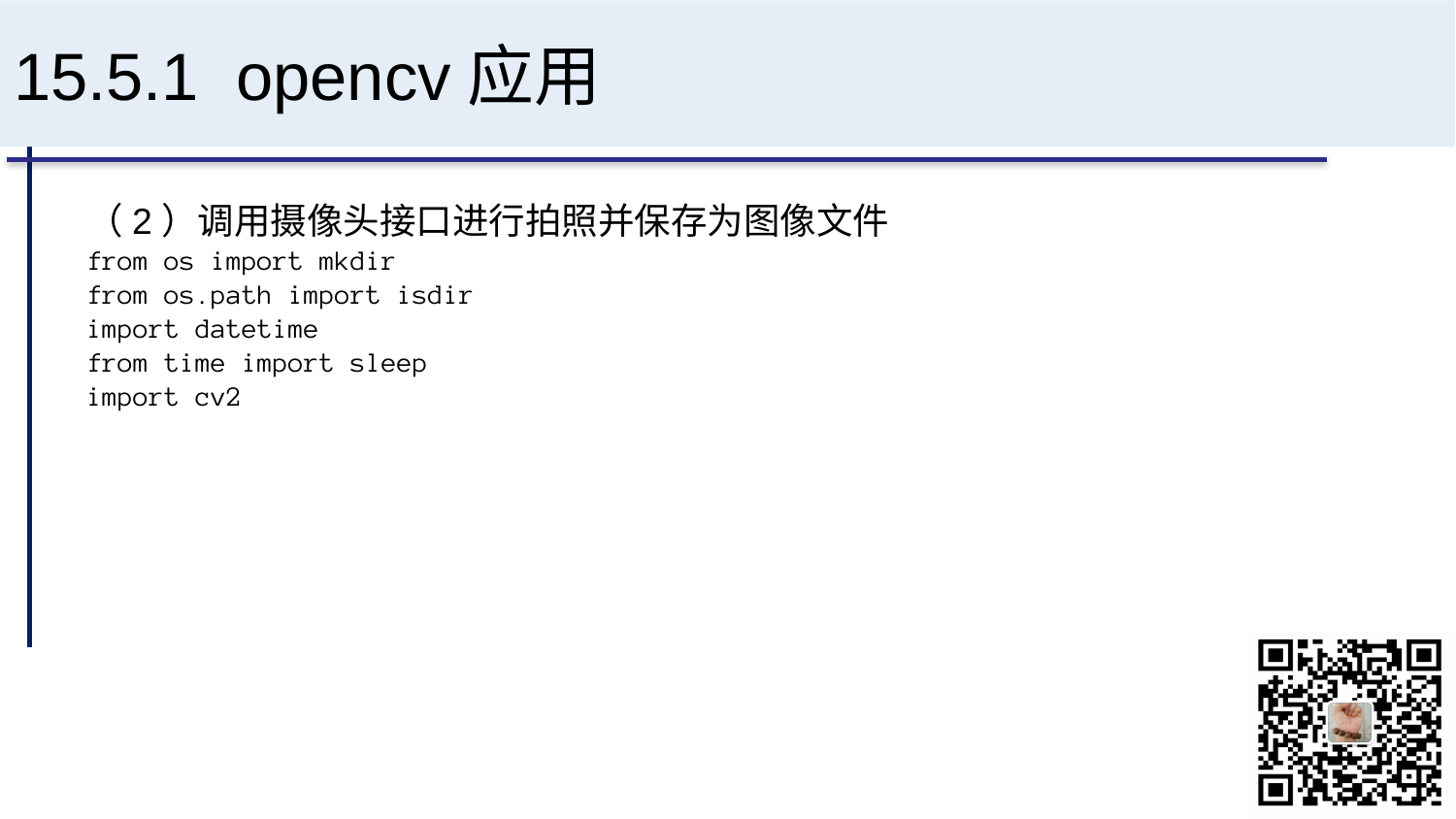

# 15.5.1  opencv应用
（2）调用摄像头接口进行拍照并保存为图像文件
from os import mkdir
from os.path import isdir
import datetime
from time import sleep
import cv2